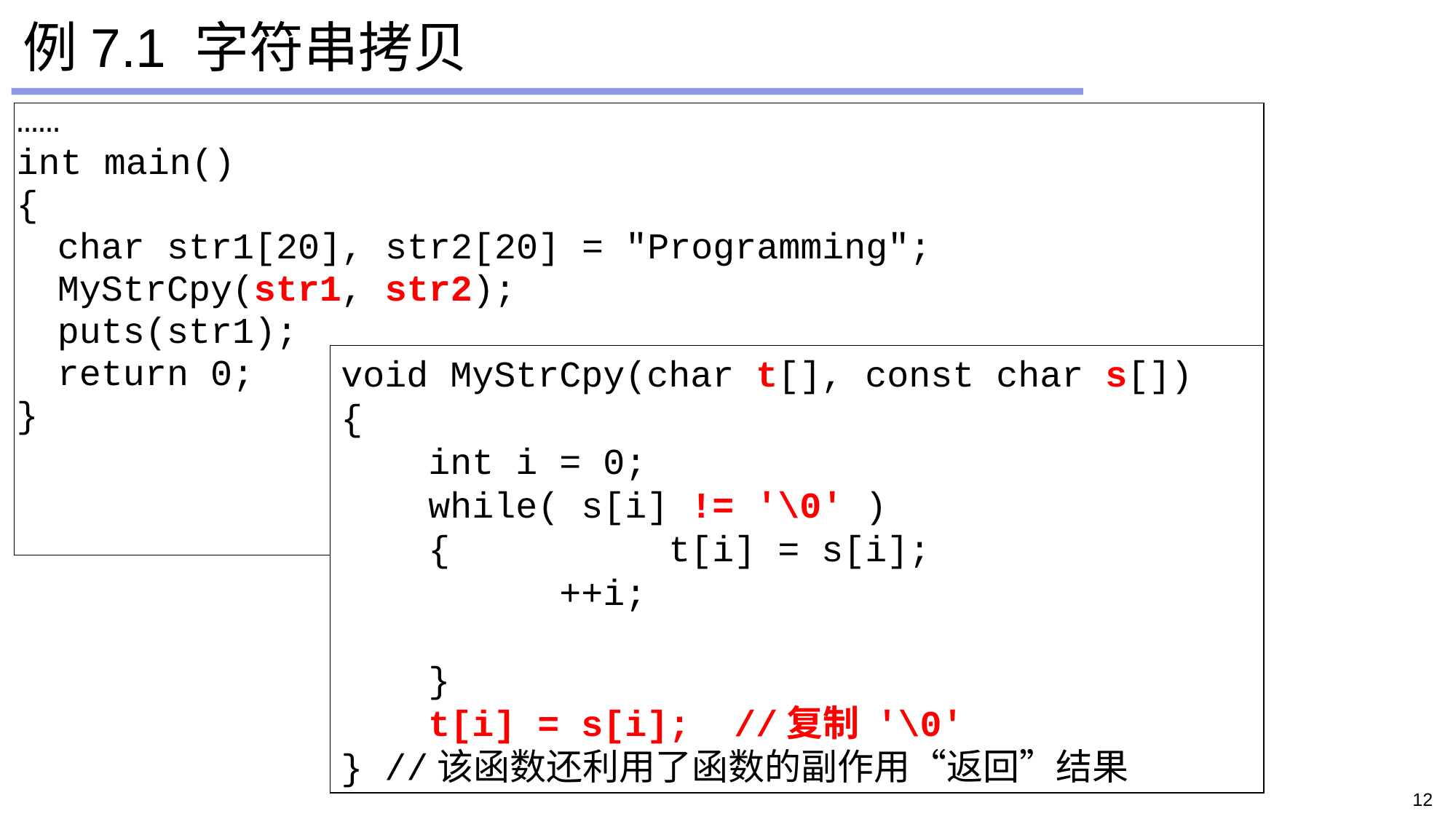

# 例7.1 字符串拷贝
……
int main()
{
	char str1[20], str2[20] = "Programming";
	MyStrCpy(str1, str2);
	puts(str1);
	return 0;
}
void MyStrCpy(char t[], const char s[])
{
    int i = 0;
    while( s[i] != '\0' )
    {		t[i] = s[i];
		++i;
    }
    t[i] = s[i];  //复制 '\0'
} //该函数还利用了函数的副作用“返回”结果
12